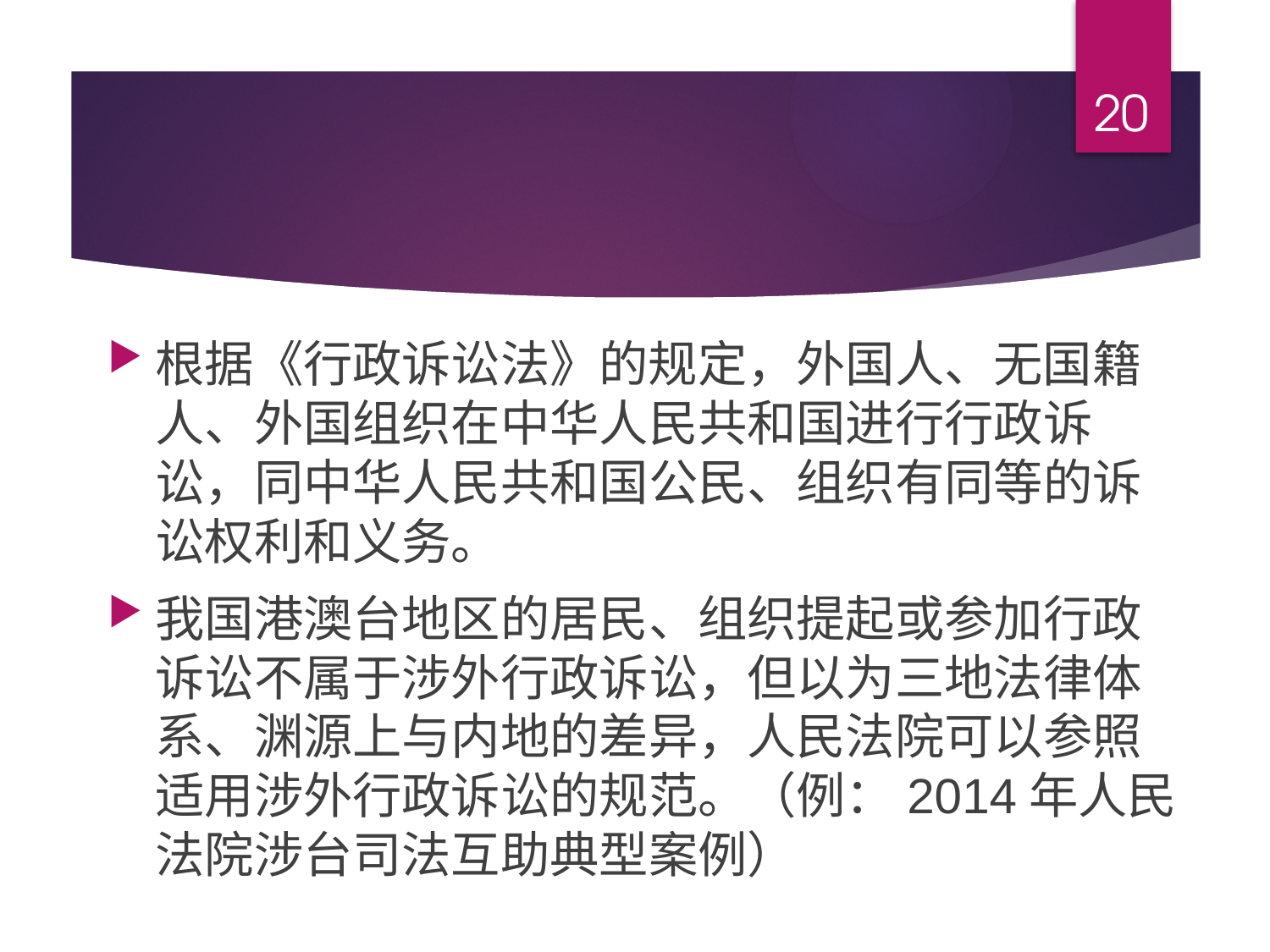

20
#
根据《行政诉讼法》的规定，外国人、无国籍人、外国组织在中华人民共和国进行行政诉讼，同中华人民共和国公民、组织有同等的诉讼权利和义务。
我国港澳台地区的居民、组织提起或参加行政诉讼不属于涉外行政诉讼，但以为三地法律体系、渊源上与内地的差异，人民法院可以参照适用涉外行政诉讼的规范。（例：2014年人民法院涉台司法互助典型案例）